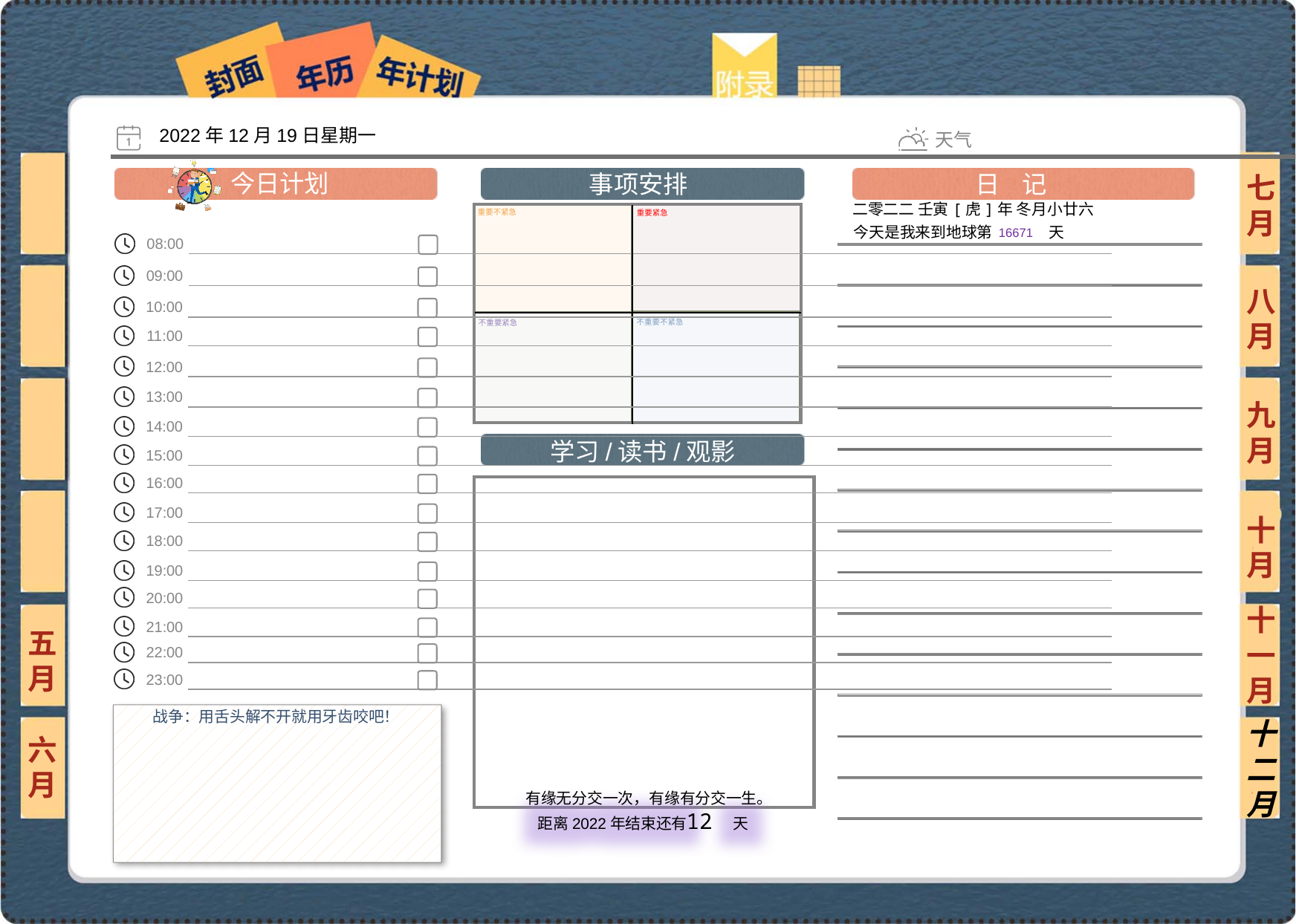

2022年12月19日星期一
七月
二零二二 壬寅[虎]年 冬月小廿六
16671
八月
九月
十月
十一月
五月
战争：用舌头解不开就用牙齿咬吧！

六月
十二月
12
 有缘无分交一次，有缘有分交一生。